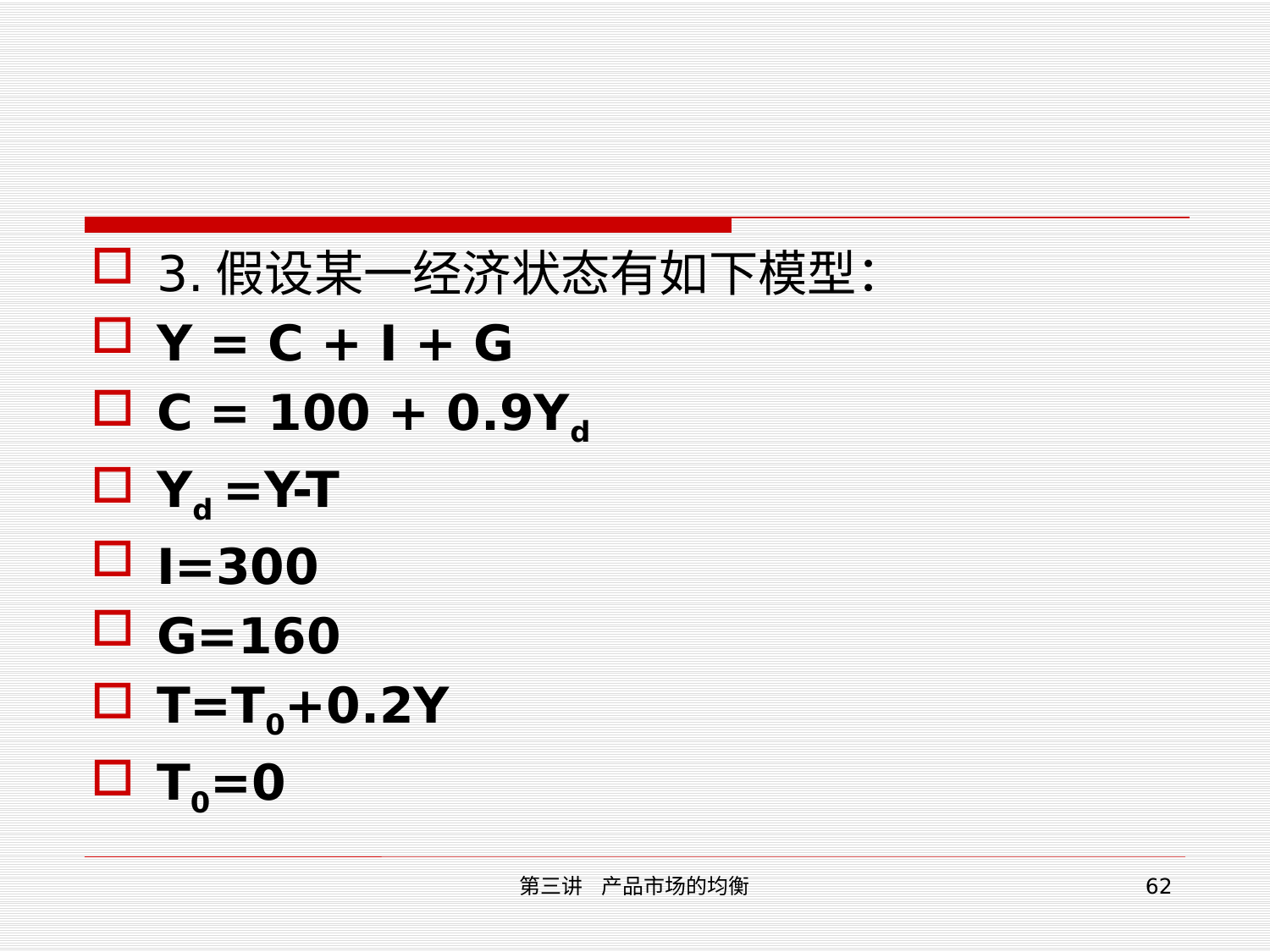

3.假设某一经济状态有如下模型：
Y = C + I + G
C = 100 + 0.9Yd
Yd =Y-T
I=300
G=160
T=T0+0.2Y
T0=0
第三讲    产品市场的均衡
62